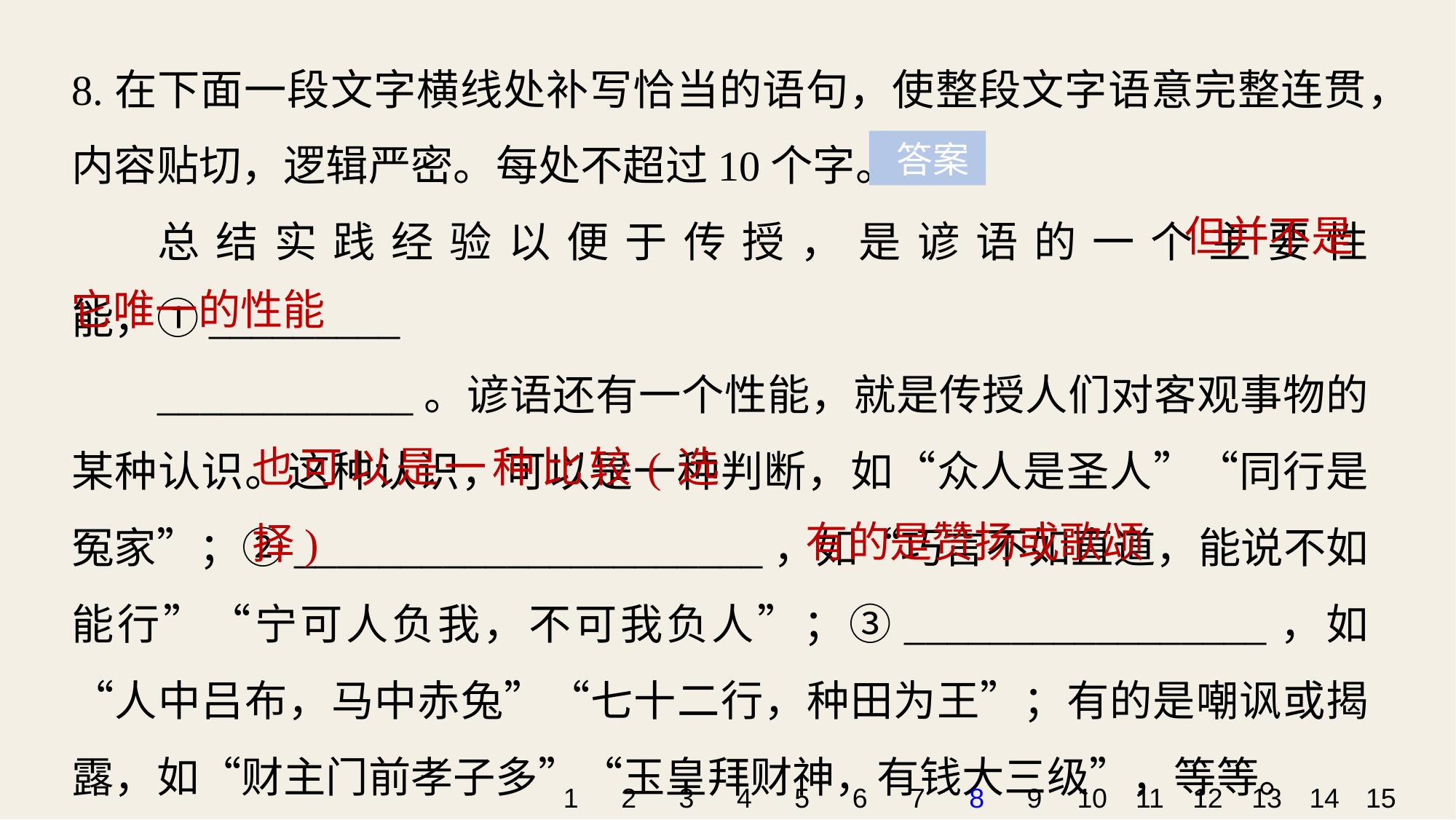

8.在下面一段文字横线处补写恰当的语句，使整段文字语意完整连贯，内容贴切，逻辑严密。每处不超过10个字。
总结实践经验以便于传授，是谚语的一个主要性能，①_________
____________。谚语还有一个性能，就是传授人们对客观事物的某种认识。这种认识，可以是一种判断，如“众人是圣人”“同行是冤家”；②______________________，如“巧言不如直道，能说不如能行”“宁可人负我，不可我负人”；③_________________，如“人中吕布，马中赤兔”“七十二行，种田为王”；有的是嘲讽或揭露，如“财主门前孝子多”“玉皇拜财神，有钱大三级”，等等。
 答案
但并不是
它唯一的性能
也可以是一种比较(选择)
有的是赞扬或歌颂
1
2
3
4
5
6
7
8
9
10
11
12
13
14
15